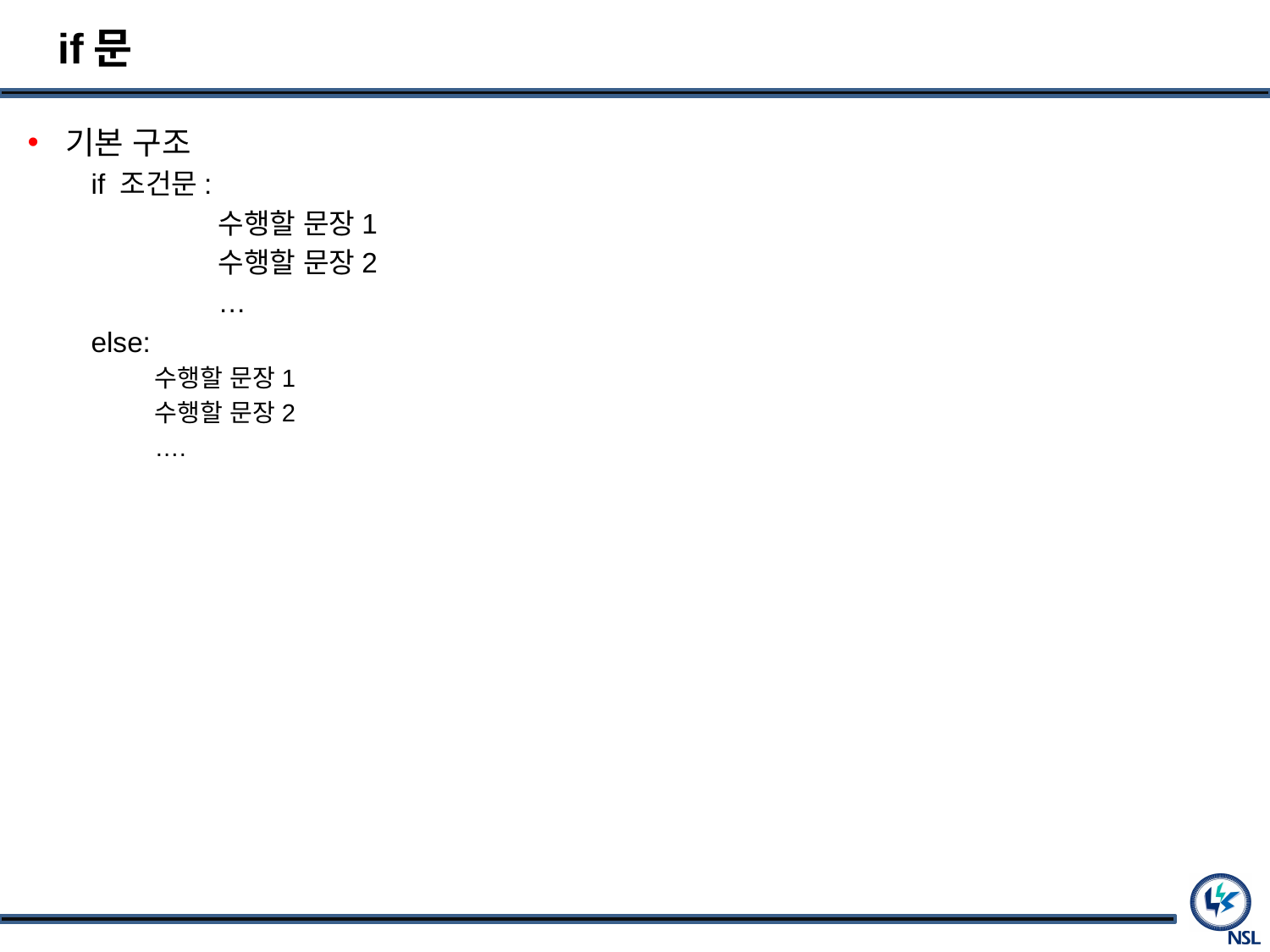

# if문
기본 구조
if 조건문:
	수행할 문장1
	수행할 문장2
	…
else:
수행할 문장1
수행할 문장2
….